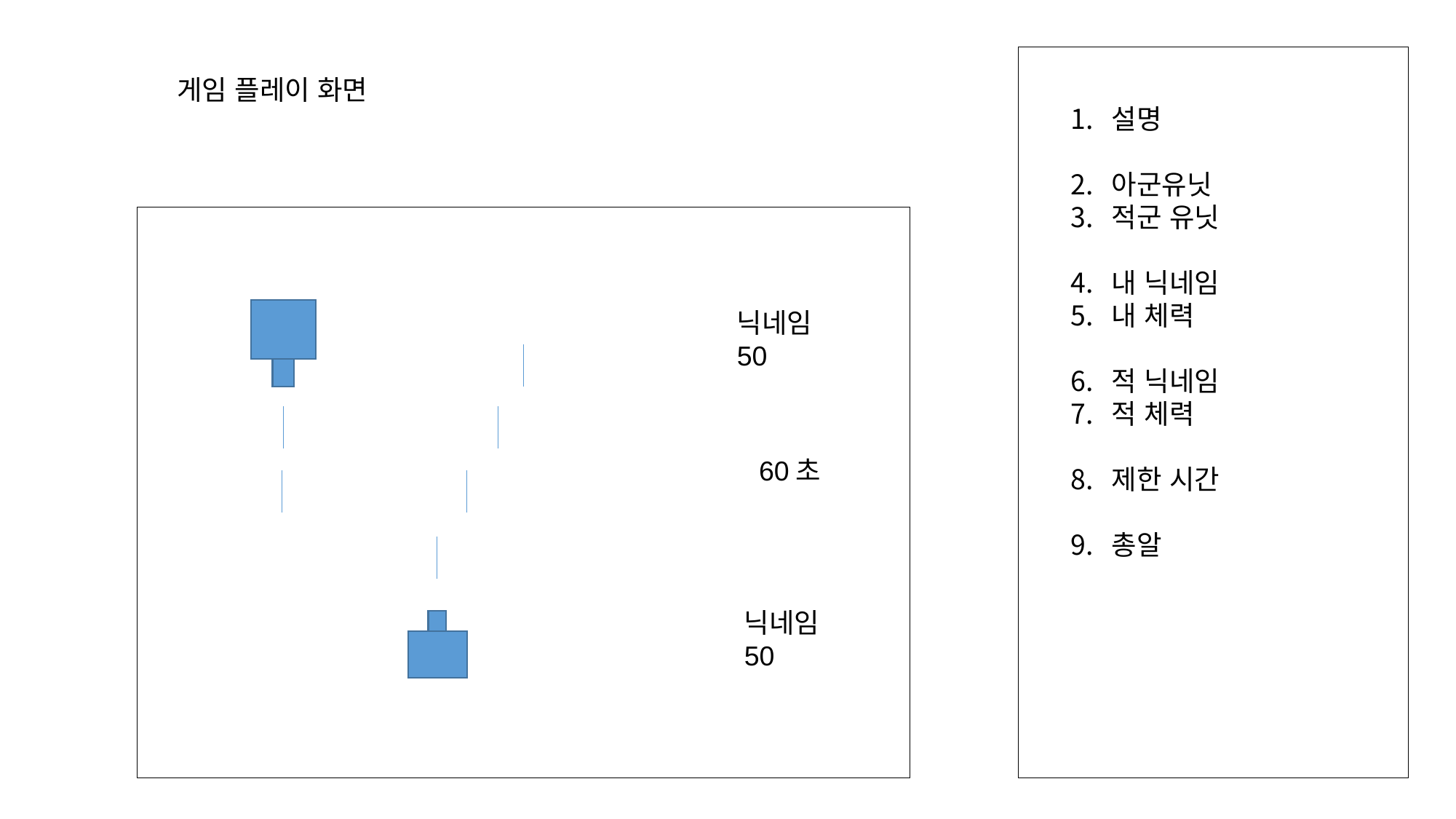

게임 플레이 화면
설명

아군유닛
적군 유닛

내 닉네임
내 체력

적 닉네임
적 체력

제한 시간

총알

닉네임
50

60초
닉네임
50